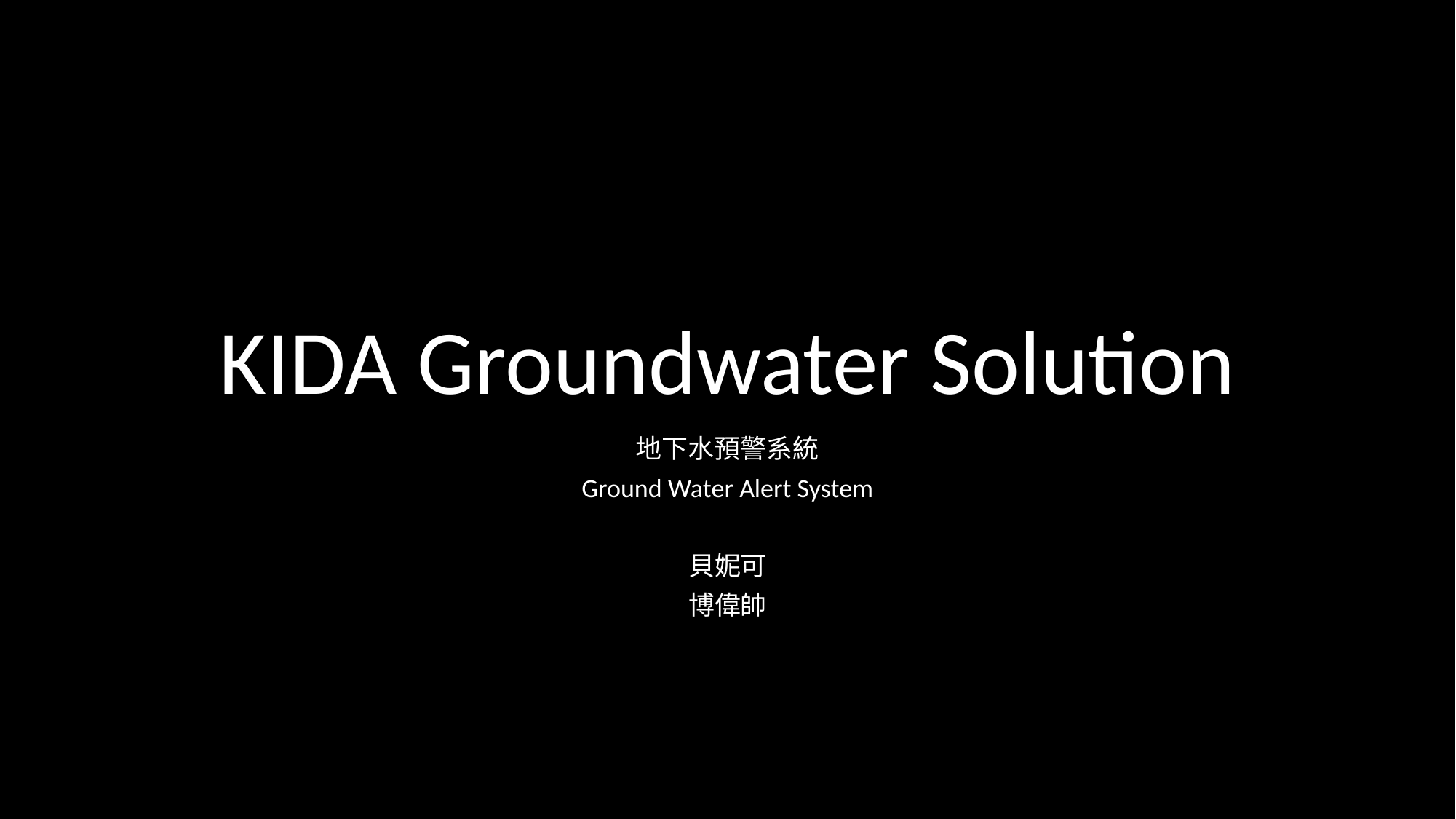

# KIDA Groundwater Solution
地下水預警系統
Ground Water Alert System

貝妮可
博偉帥